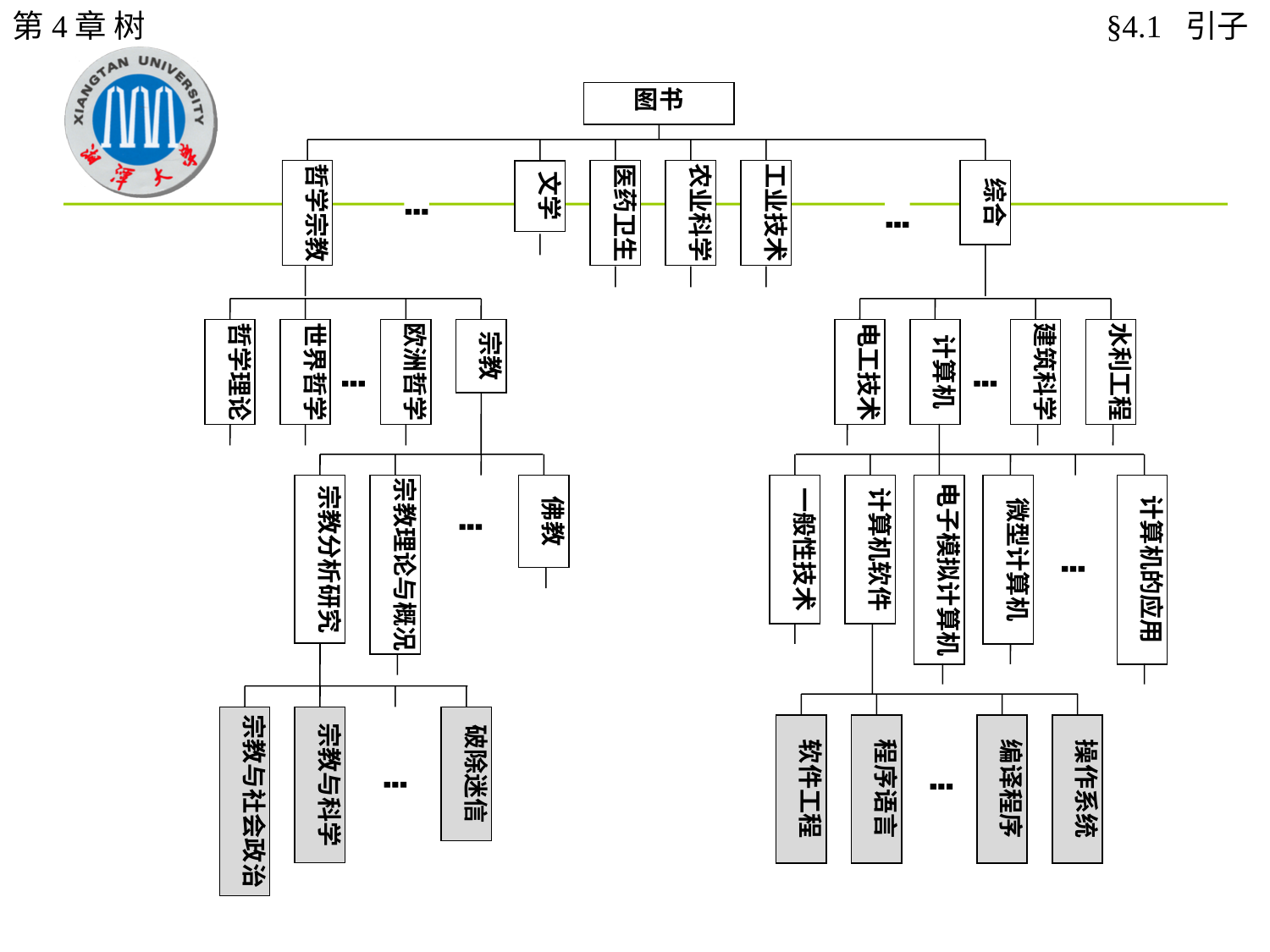

第4章 树
§4.1  引子
图书

哲学宗教
文学
医药卫生
农业科学
工业技术
综合
…
…

哲学理论
世界哲学
欧洲哲学
宗教
电工技术
计算机
建筑科学
水利工程
…
…

宗教分析研究
宗教理论与概况
佛教
一般性技术
计算机软件
电子模拟计算机
微型计算机
计算机的应用
…
…

宗教与社会政治
宗教与科学
破除迷信
软件工程
程序语言
编译程序
操作系统
…
…